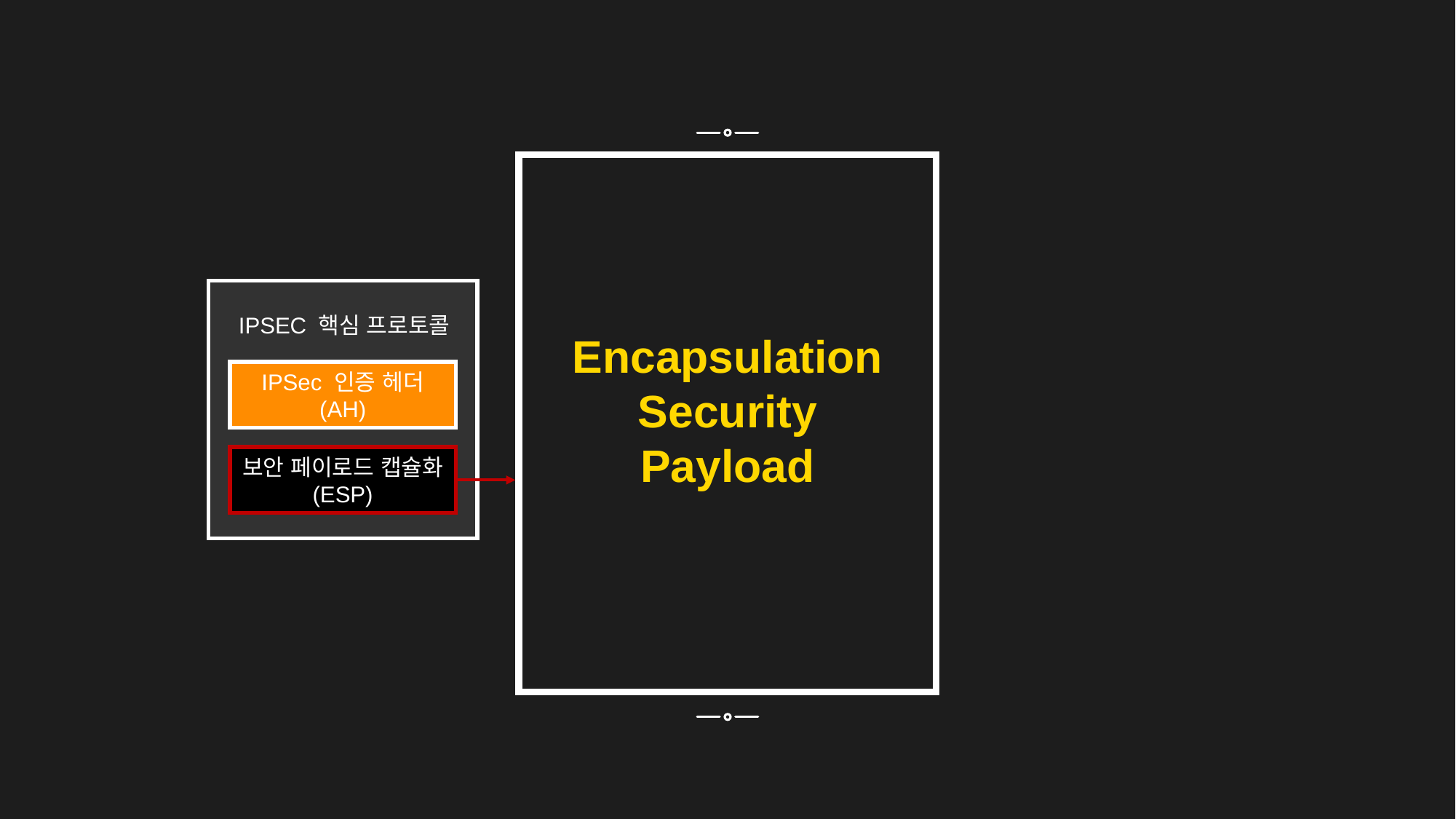

IPSEC 핵심 프로토콜
IPSec 인증 헤더
(AH)
보안 페이로드 캡슐화 (ESP)
Encapsulation
Security
Payload